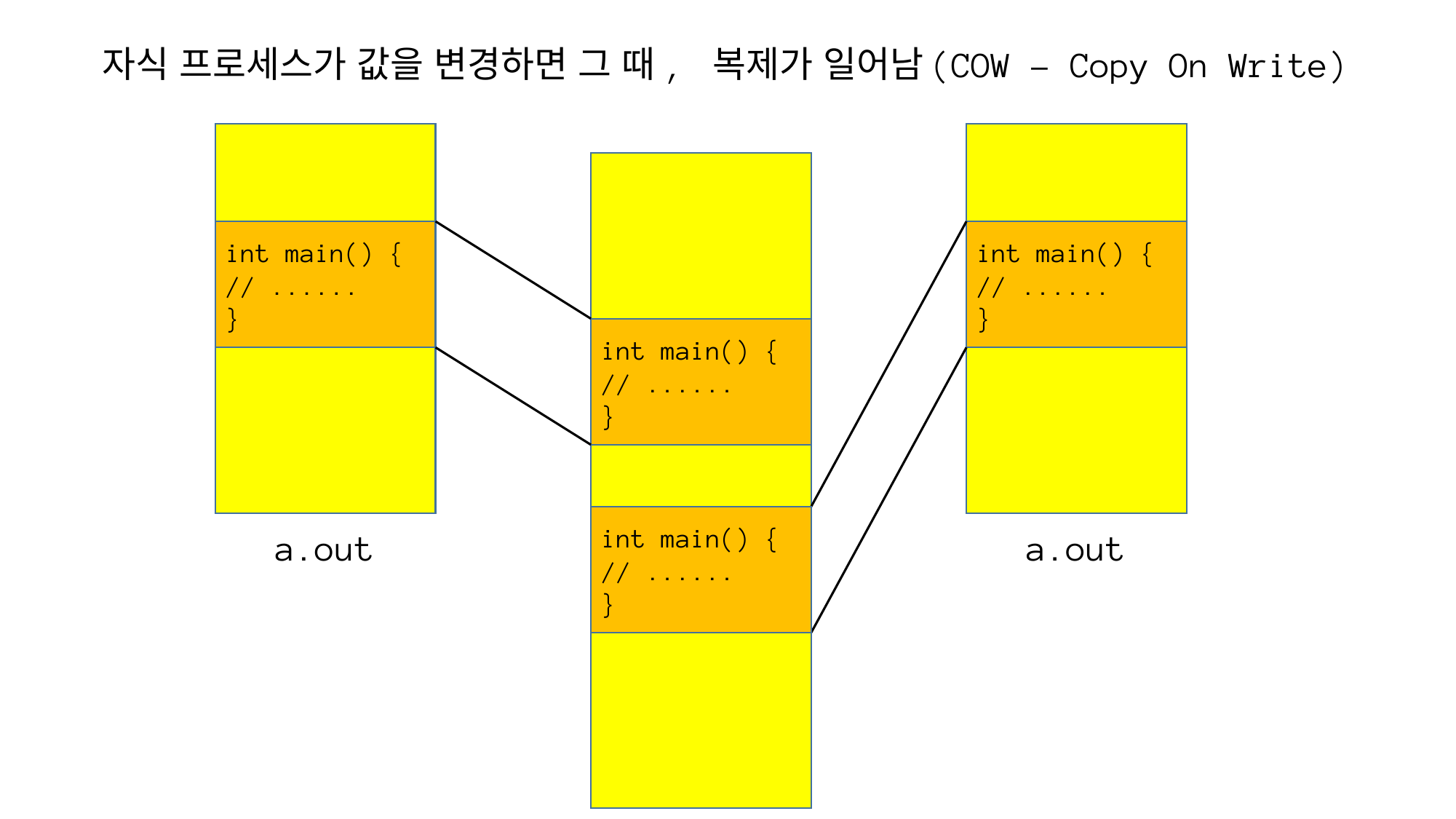

자식 프로세스가 값을 변경하면 그 때, 복제가 일어남(COW - Copy On Write)

int main() {
// ......
}
int main() {
// ......
}
int main() {
// ......
}
int main() {
// ......
}
a.out
a.out